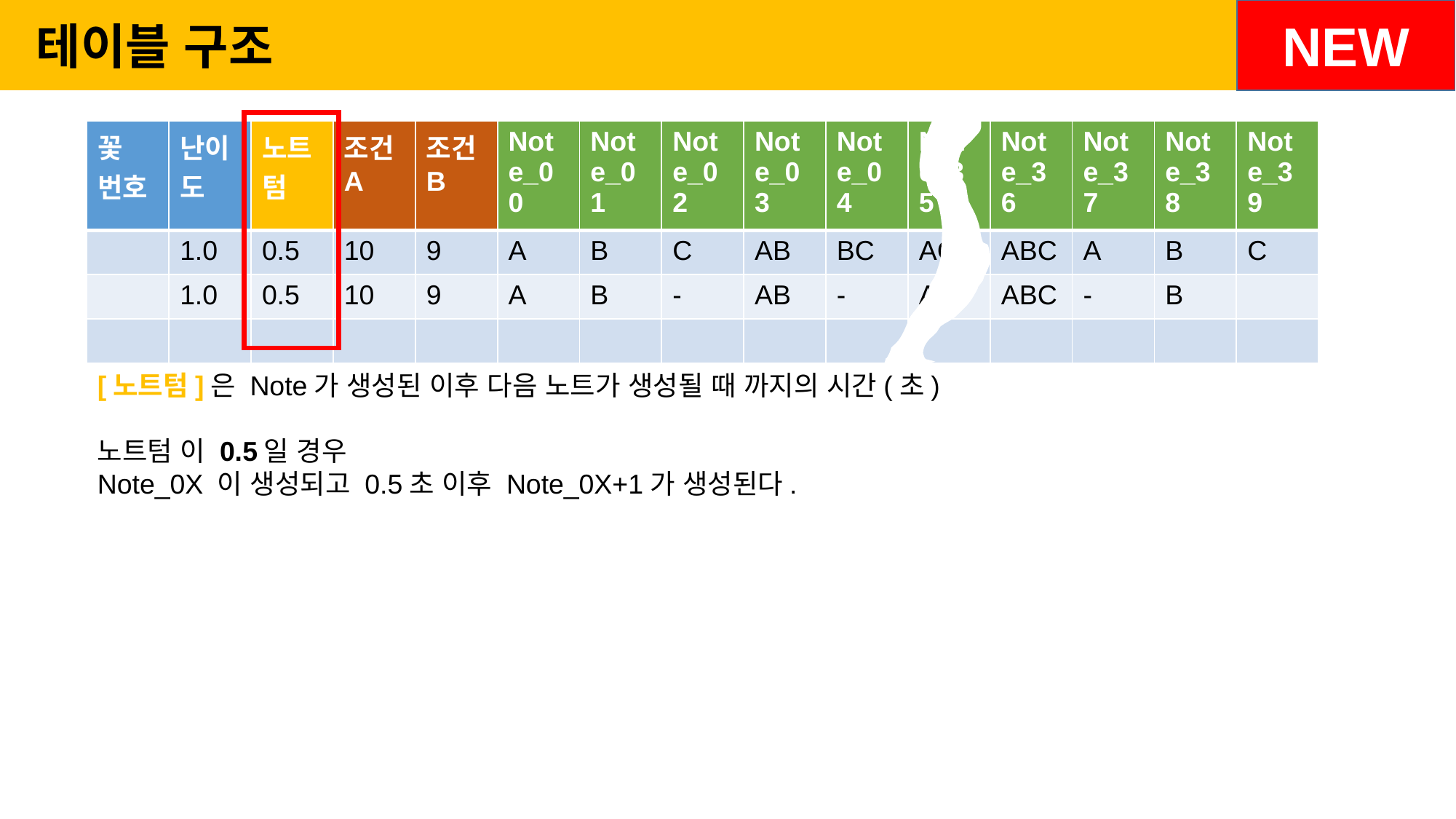

테이블 구조
NEW

| 꽃 번호 | 난이도 | 노트텀 | 조건A | 조건B | Note\_00 | Note\_01 | Note\_02 | Note\_03 | Note\_04 | Note\_35 | Note\_36 | Note\_37 | Note\_38 | Note\_39 |
| --- | --- | --- | --- | --- | --- | --- | --- | --- | --- | --- | --- | --- | --- | --- |
|  | 1.0 | 0.5 | 10 | 9 | A | B | C | AB | BC | AC | ABC | A | B | C |
|  | 1.0 | 0.5 | 10 | 9 | A | B | - | AB | - | AC | ABC | - | B |  |
|  |  |  |  |  |  |  |  |  |  |  |  |  |  |  |
[노트텀]은 Note가 생성된 이후 다음 노트가 생성될 때 까지의 시간(초)

노트텀 이 0.5일 경우
Note_0X 이 생성되고 0.5초 이후 Note_0X+1가 생성된다.